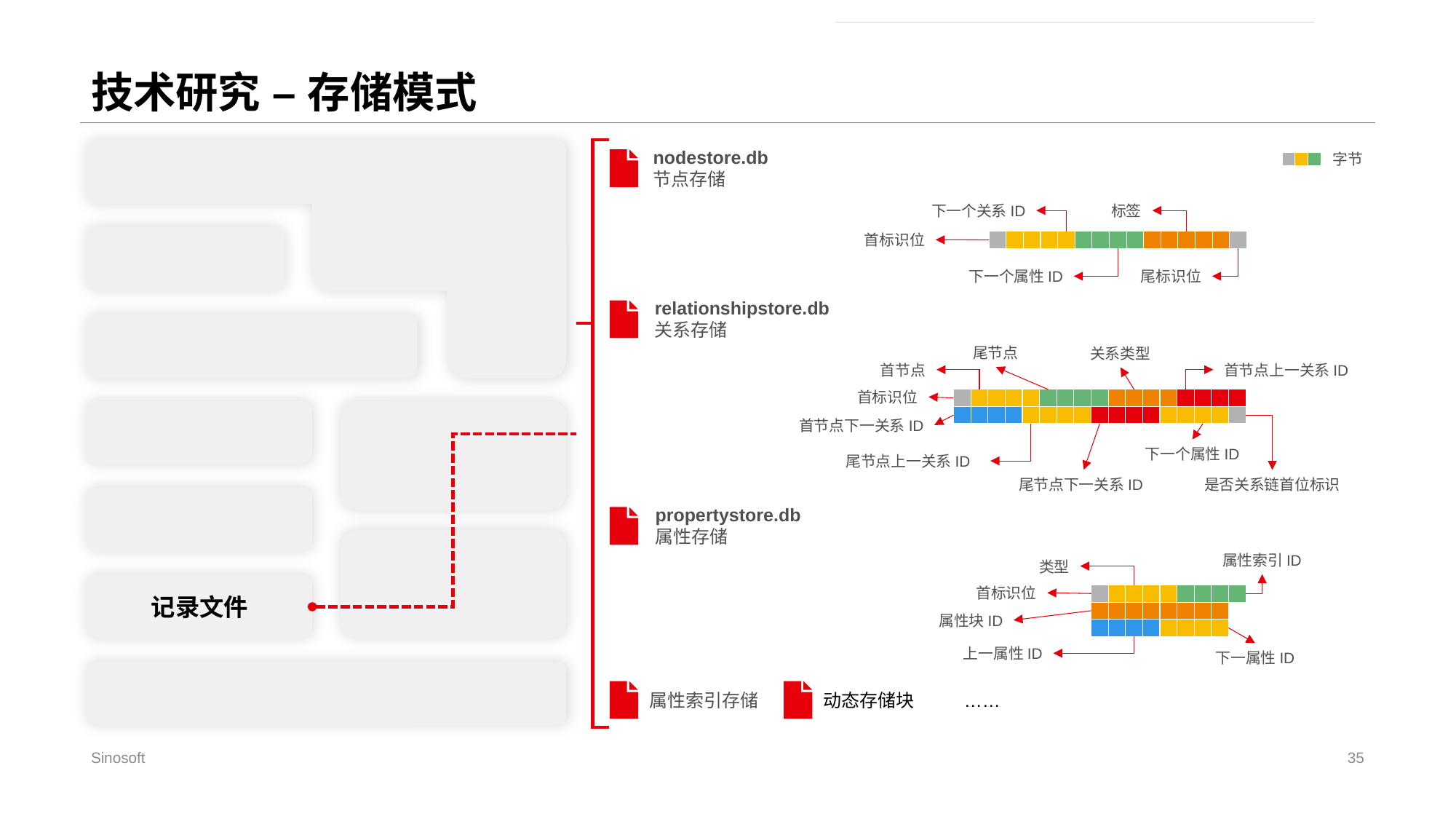

# 技术研究 – 存储模式

记录文件

nodestore.db
节点存储

字节

下一个关系ID
标签
首标识位

尾标识位
下一个属性ID
relationshipstore.db
关系存储

尾节点
关系类型
首节点
首节点上一关系ID
首标识位

首节点下一关系ID
下一个属性ID
尾节点上一关系ID
尾节点下一关系ID
是否关系链首位标识
propertystore.db
属性存储

属性索引ID
类型
首标识位

属性块ID

上一属性ID
下一属性ID

属性索引存储

动态存储块
……
Sinosoft
35